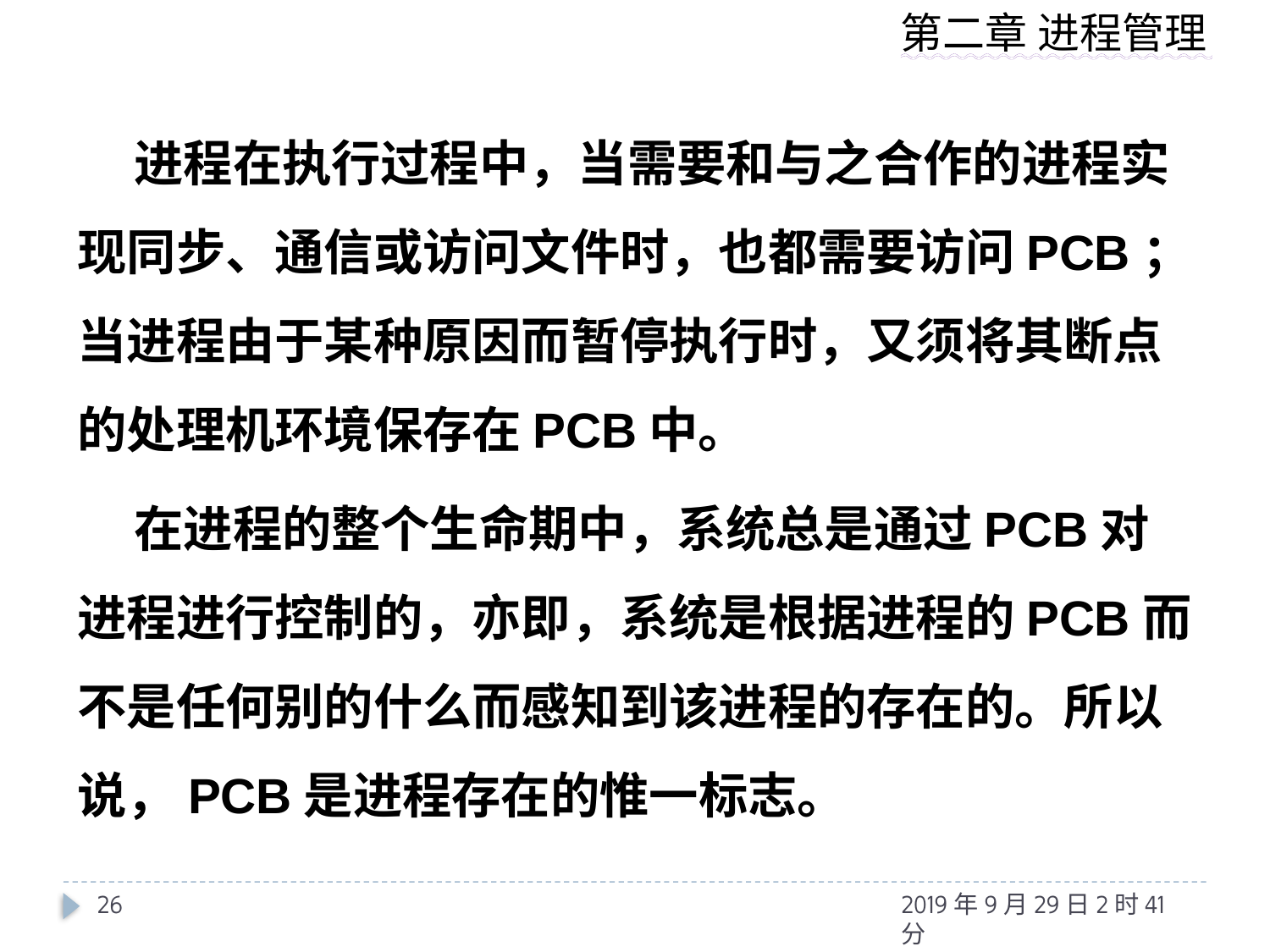

进程在执行过程中，当需要和与之合作的进程实现同步、通信或访问文件时，也都需要访问PCB；当进程由于某种原因而暂停执行时，又须将其断点的处理机环境保存在PCB中。
    在进程的整个生命期中，系统总是通过PCB对进程进行控制的，亦即，系统是根据进程的PCB而不是任何别的什么而感知到该进程的存在的。所以说，PCB是进程存在的惟一标志。

26
2019年9月29日2时41分